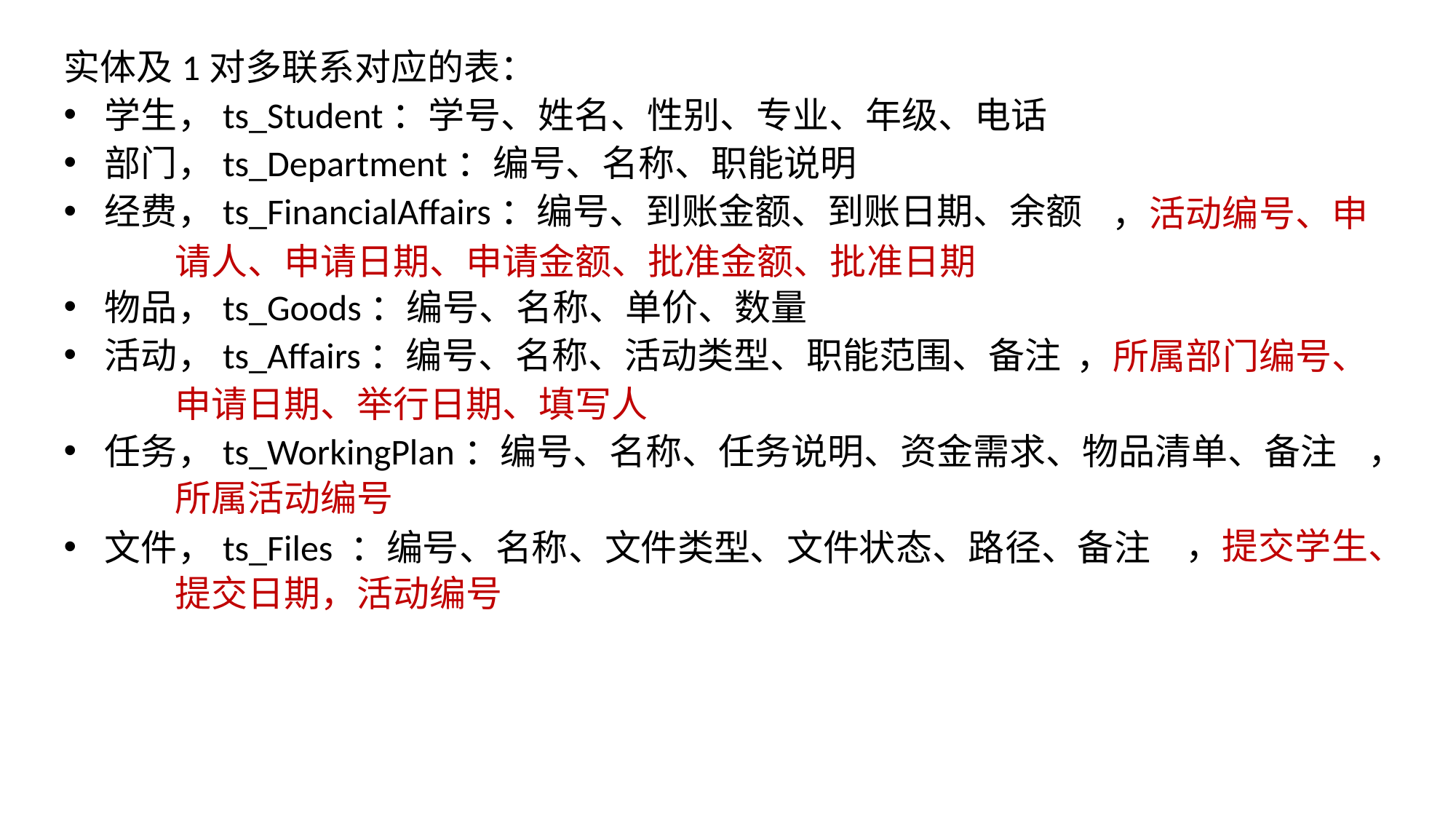

实体及1对多联系对应的表：
学生，ts_Student：学号、姓名、性别、专业、年级、电话
部门，ts_Department：编号、名称、职能说明
经费，ts_FinancialAffairs：编号、到账金额、到账日期、余额

物品，ts_Goods：编号、名称、单价、数量
活动，ts_Affairs：编号、名称、活动类型、职能范围、备注

任务，ts_WorkingPlan：编号、名称、任务说明、资金需求、物品清单、备注

文件，ts_Files ：编号、名称、文件类型、文件状态、路径、备注
                                                                                                              ，活动编号、申请人、申请日期、申请金额、批准金额、批准日期
                                                                                                           ，所属部门编号、申请日期、举行日期、填写人
                                                                                                                                               ，所属活动编号
                                                                                                                       ，提交学生、提交日期，活动编号